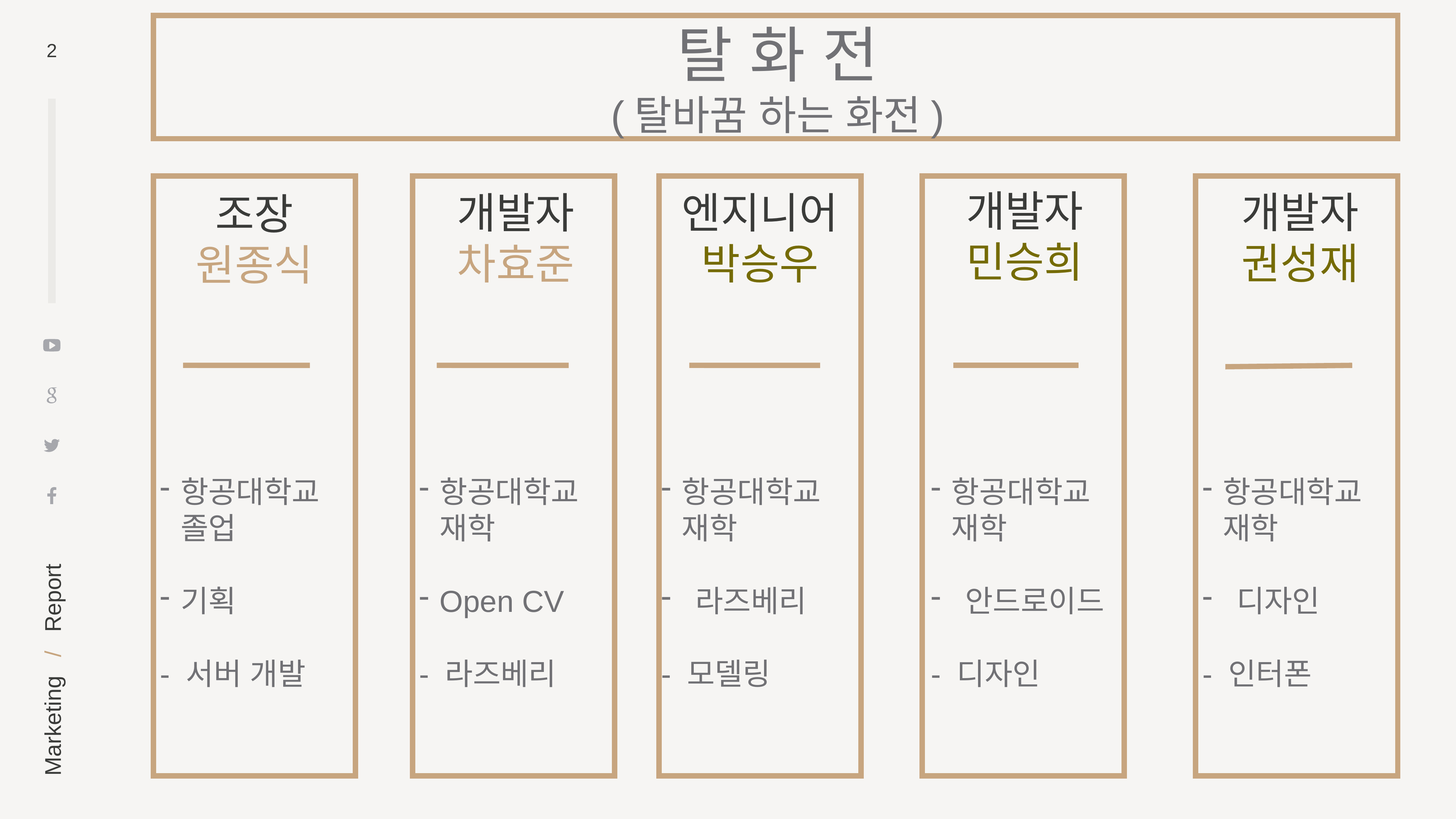

탈 화 전
(탈바꿈 하는 화전)

2

개발자
민승희
개발자
권성재
개발자
차효준
엔지니어
박승우
조장
원종식

항공대학교 재학

디자인

- 인터폰
항공대학교 재학

Open CV

- 라즈베리
항공대학교 졸업

기획

- 서버 개발
항공대학교 재학

라즈베리

- 모델링
항공대학교 재학

안드로이드

- 디자인